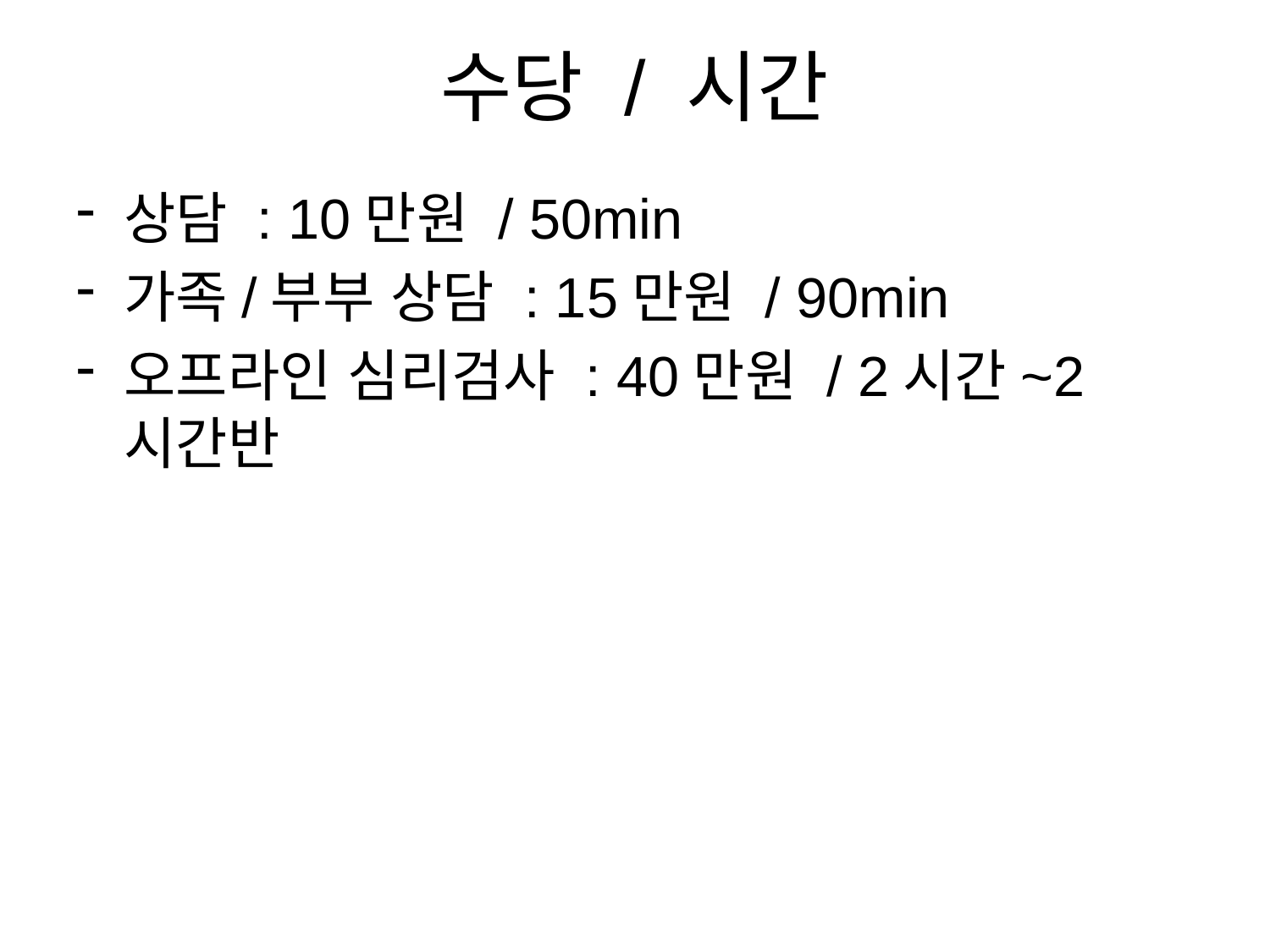

# 수당 / 시간
상담 : 10만원 / 50min
가족/부부 상담 : 15만원 / 90min
오프라인 심리검사 : 40만원 / 2시간~2시간반